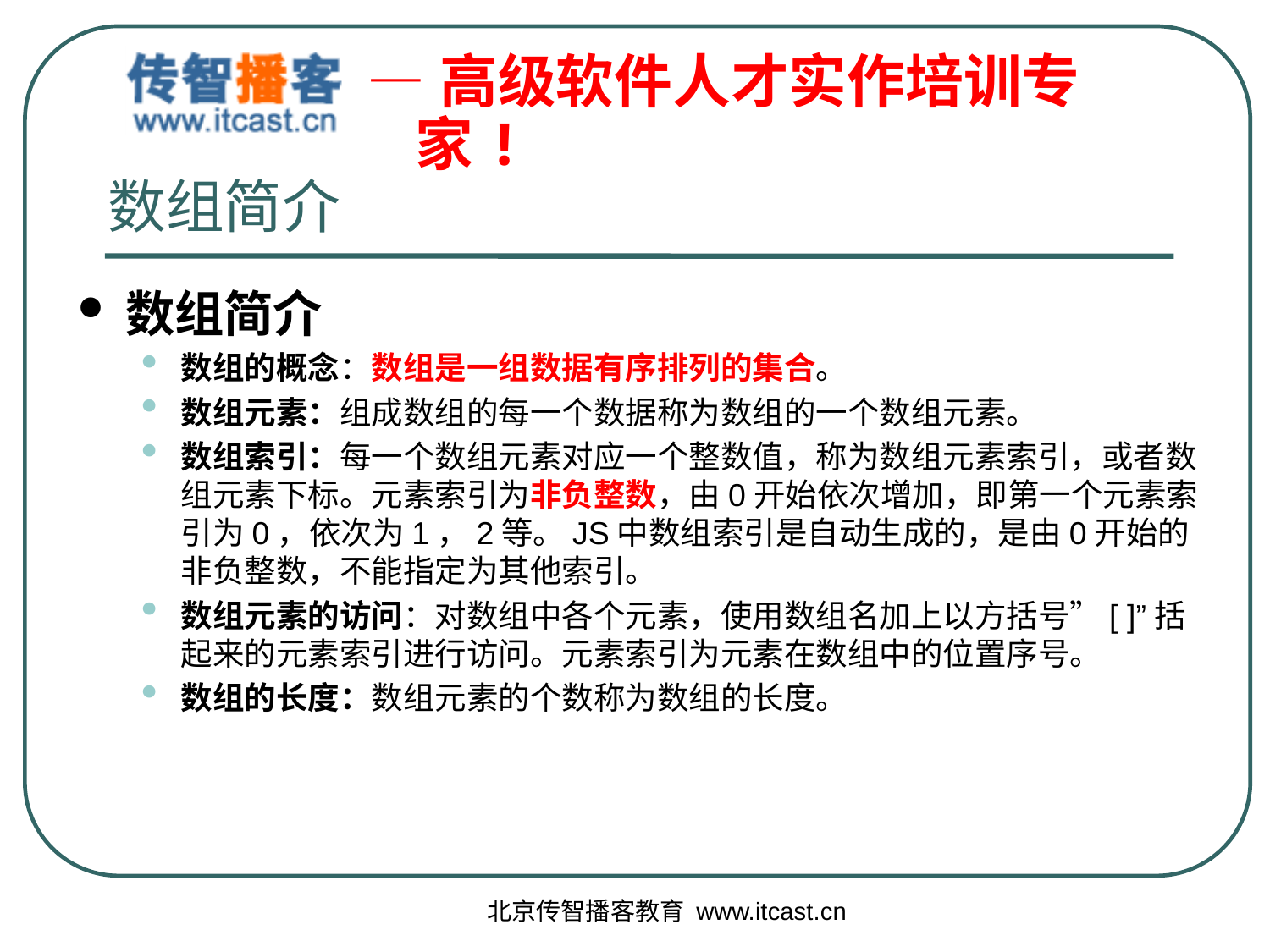

# 数组简介
数组简介
数组的概念：数组是一组数据有序排列的集合。
数组元素：组成数组的每一个数据称为数组的一个数组元素。
数组索引：每一个数组元素对应一个整数值，称为数组元素索引，或者数组元素下标。元素索引为非负整数，由0开始依次增加，即第一个元素索引为0，依次为1，2等。JS中数组索引是自动生成的，是由0开始的非负整数，不能指定为其他索引。
数组元素的访问：对数组中各个元素，使用数组名加上以方括号”[ ]”括起来的元素索引进行访问。元素索引为元素在数组中的位置序号。
数组的长度：数组元素的个数称为数组的长度。